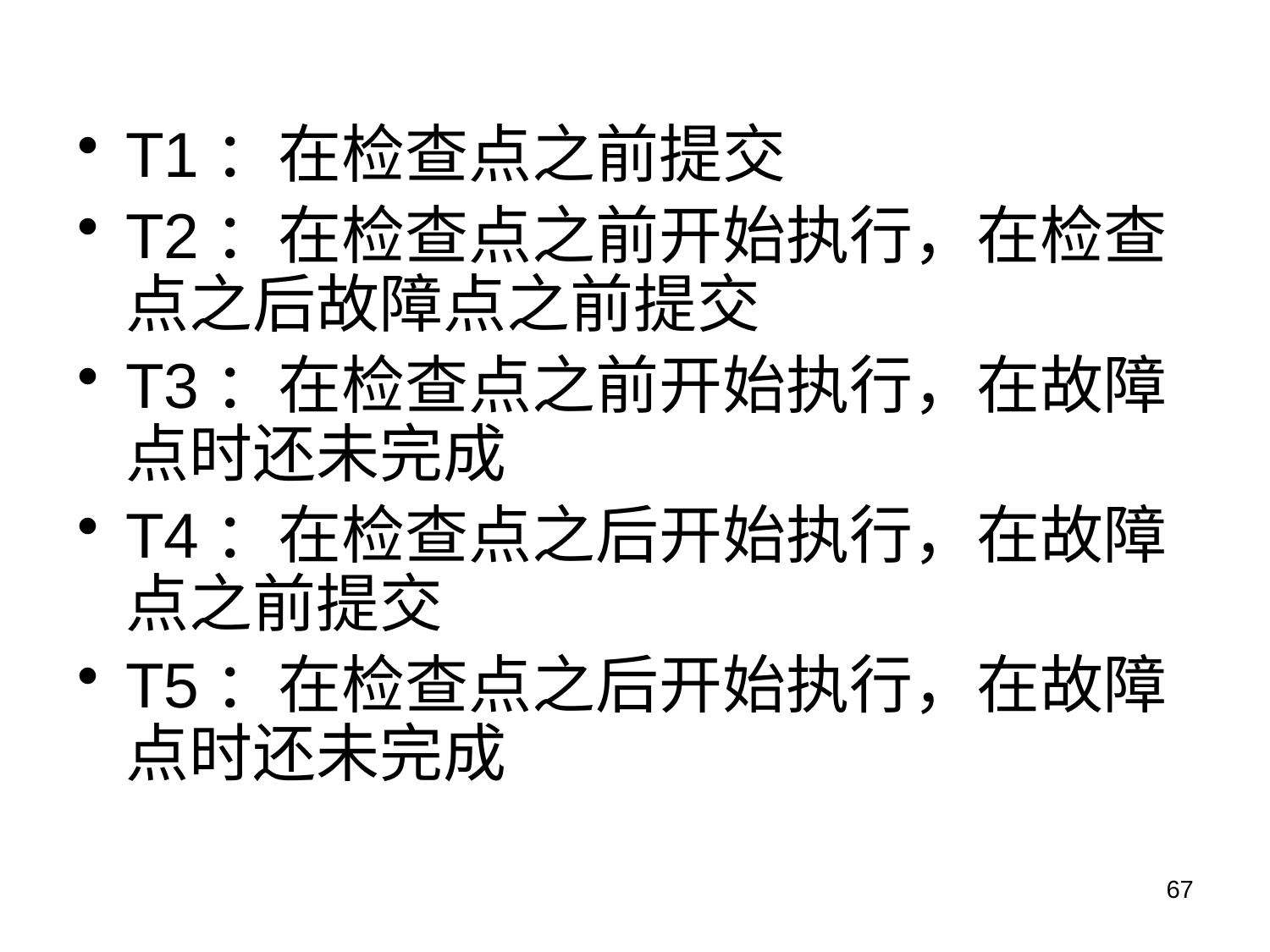

T1：在检查点之前提交
T2：在检查点之前开始执行，在检查点之后故障点之前提交
T3：在检查点之前开始执行，在故障点时还未完成
T4：在检查点之后开始执行，在故障点之前提交
T5：在检查点之后开始执行，在故障点时还未完成
67